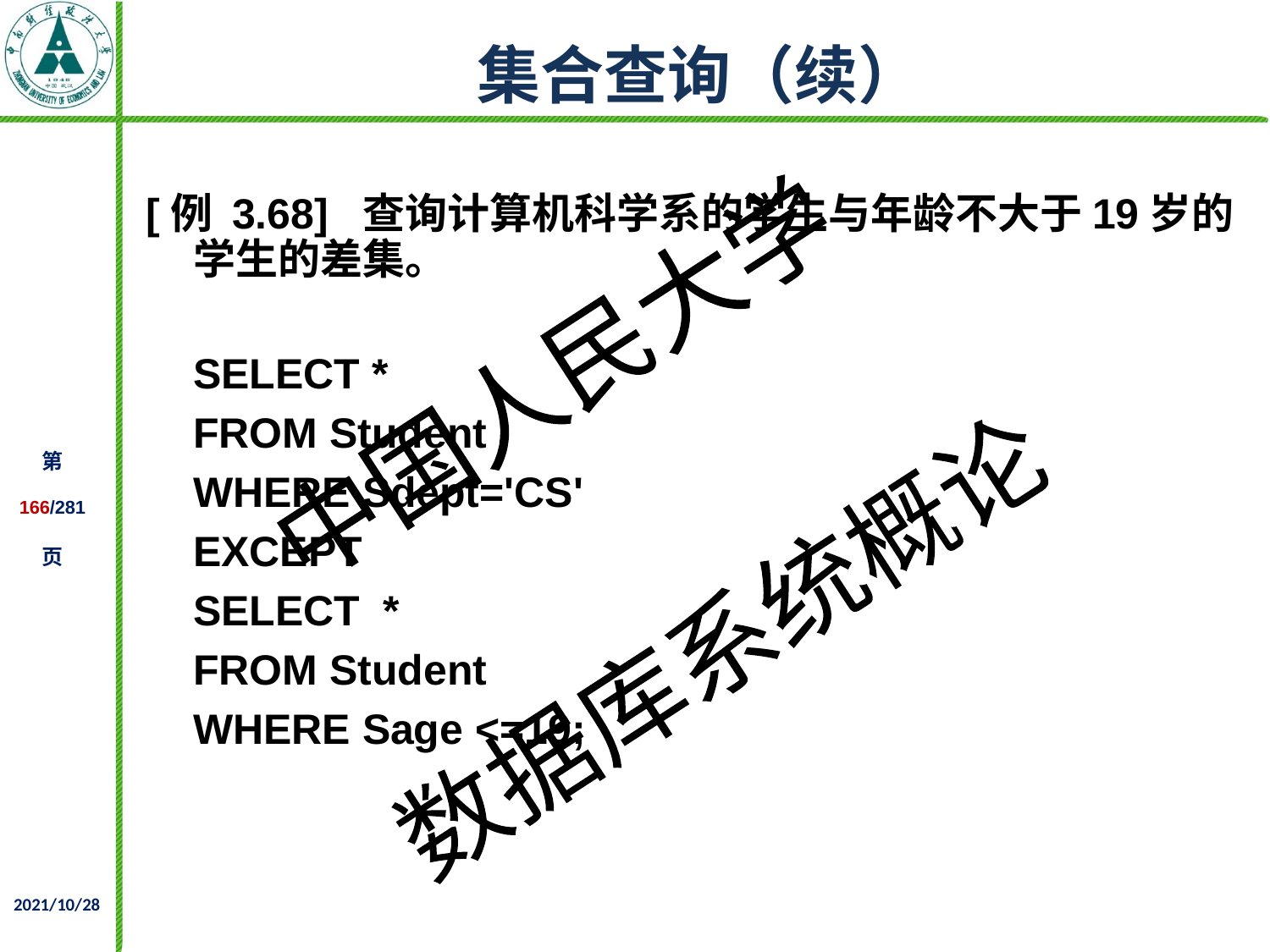

# 集合查询（续）
[例 3.68]  查询计算机科学系的学生与年龄不大于19岁的学生的差集。

    SELECT *
    FROM Student
    WHERE Sdept='CS'
    EXCEPT
    SELECT  *
    FROM Student
    WHERE Sage <=19;
2021/10/28